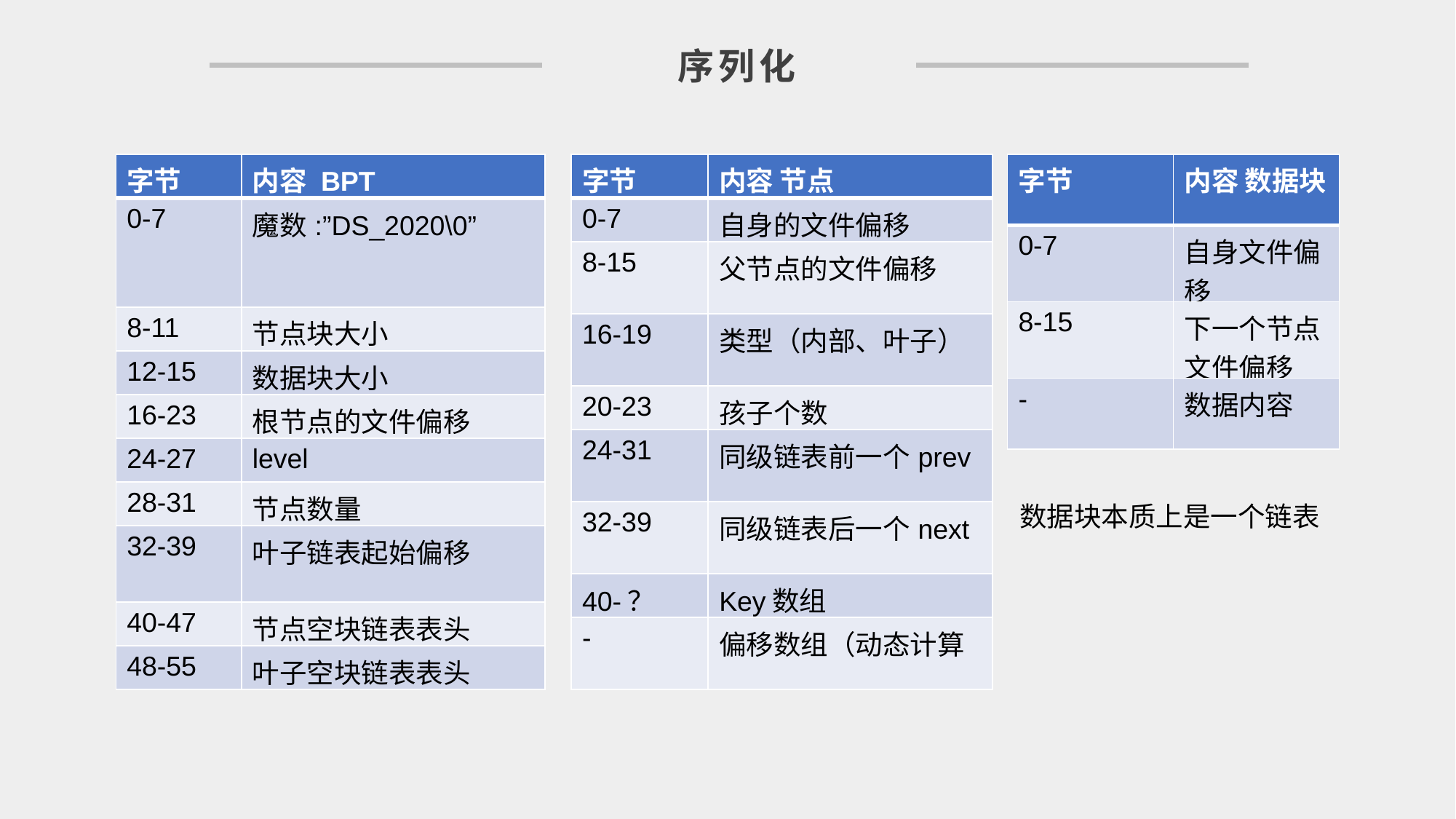

序列化
| 字节 | 内容 数据块 |
| --- | --- |
| 0-7 | 自身文件偏移 |
| 8-15 | 下一个节点文件偏移 |
| - | 数据内容 |
| 字节 | 内容 BPT |
| --- | --- |
| 0-7 | 魔数:”DS\_2020\0” |
| 8-11 | 节点块大小 |
| 12-15 | 数据块大小 |
| 16-23 | 根节点的文件偏移 |
| 24-27 | level |
| 28-31 | 节点数量 |
| 32-39 | 叶子链表起始偏移 |
| 40-47 | 节点空块链表表头 |
| 48-55 | 叶子空块链表表头 |
| 字节 | 内容 节点 |
| --- | --- |
| 0-7 | 自身的文件偏移 |
| 8-15 | 父节点的文件偏移 |
| 16-19 | 类型（内部、叶子） |
| 20-23 | 孩子个数 |
| 24-31 | 同级链表前一个prev |
| 32-39 | 同级链表后一个next |
| 40-？ | Key数组 |
| - | 偏移数组（动态计算 |

数据块本质上是一个链表